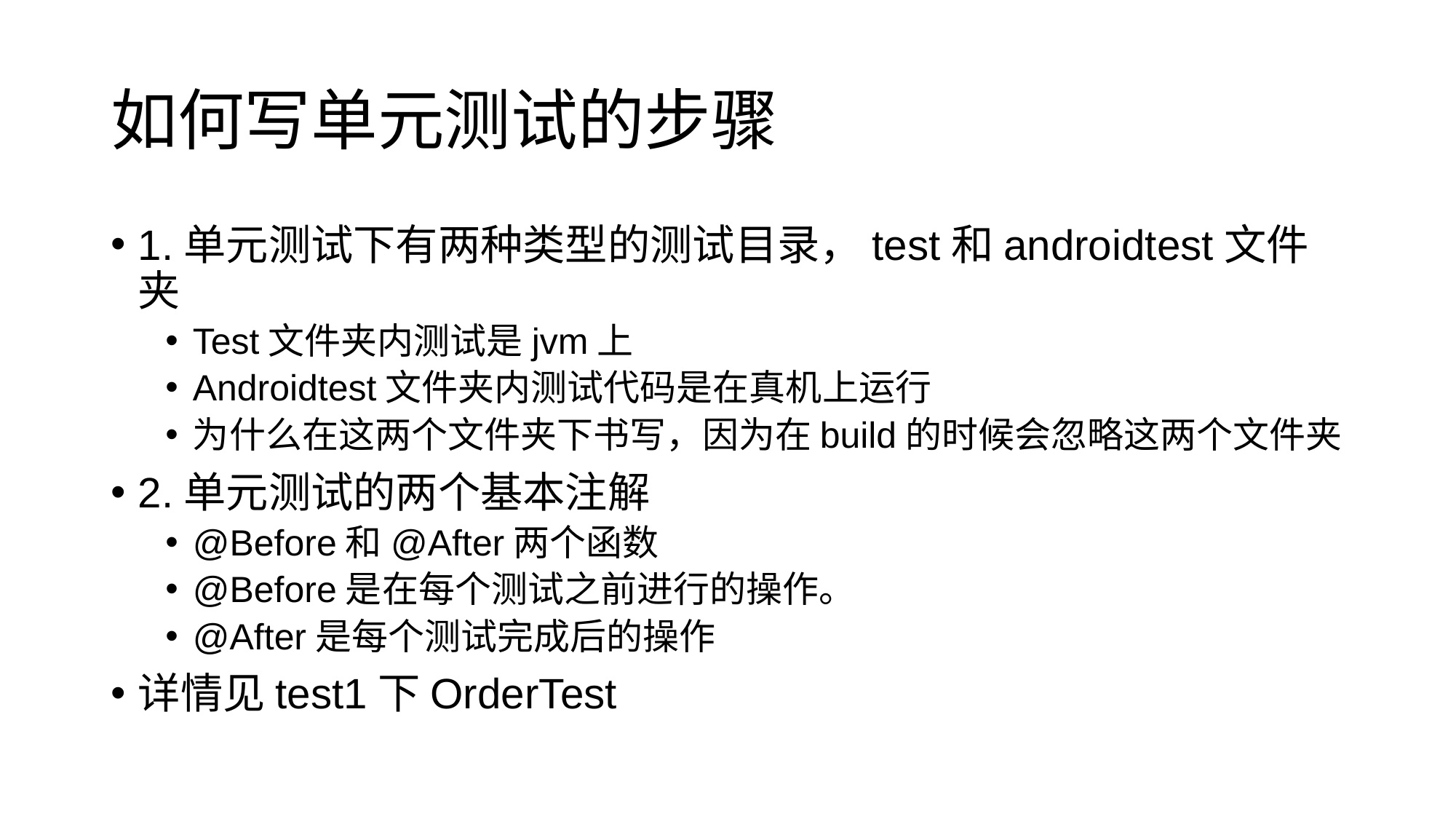

# 如何写单元测试的步骤
1.单元测试下有两种类型的测试目录，test和androidtest文件夹
Test文件夹内测试是jvm上
Androidtest文件夹内测试代码是在真机上运行
为什么在这两个文件夹下书写，因为在build的时候会忽略这两个文件夹
2.单元测试的两个基本注解
@Before和@After两个函数
@Before是在每个测试之前进行的操作。
@After是每个测试完成后的操作
详情见test1下OrderTest